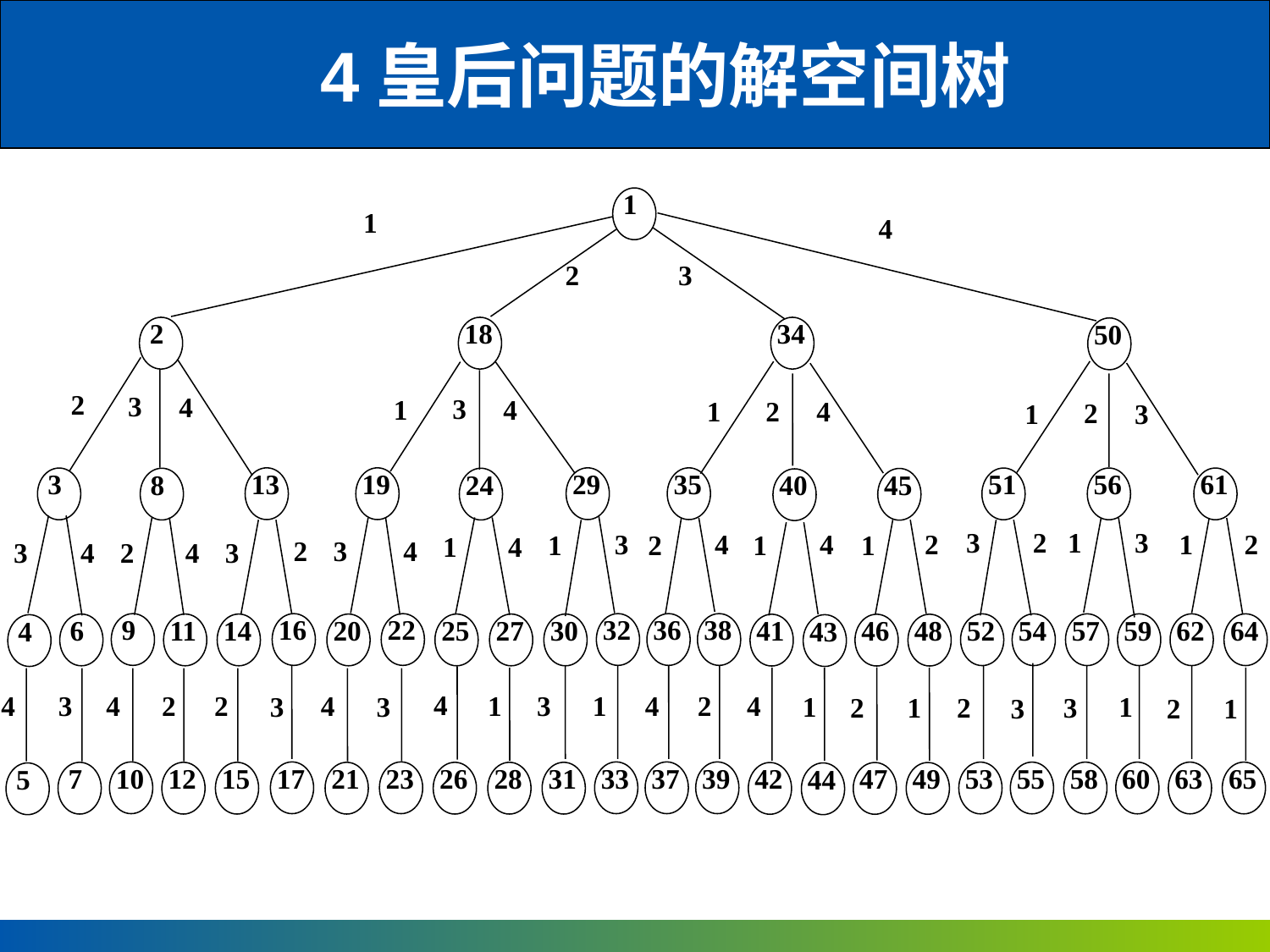

4皇后问题的解空间树
1

1

4

2
3
2
18
34
50

2
3
4
3
1
4
2
1
4
2
1
3
13
19
29
35
3
51
56
61
8
24
45
40

3
1
2
3
2
3
4
4
2
1
1
2
1
1
4
1
2
4
3
4
4
2
3
3
9
16
22
32
36
38
52
54
57
59
62
64
6
11
14
20
25
27
30
41
46
48
4
43

4
4
3
4
1
4
3
2
1
4
2
4
2
3
1
1
3
2
2
1
3
3
2
1
10
17
23
33
37
39
53
55
58
60
63
65
7
12
15
21
26
28
31
42
47
49
5
44